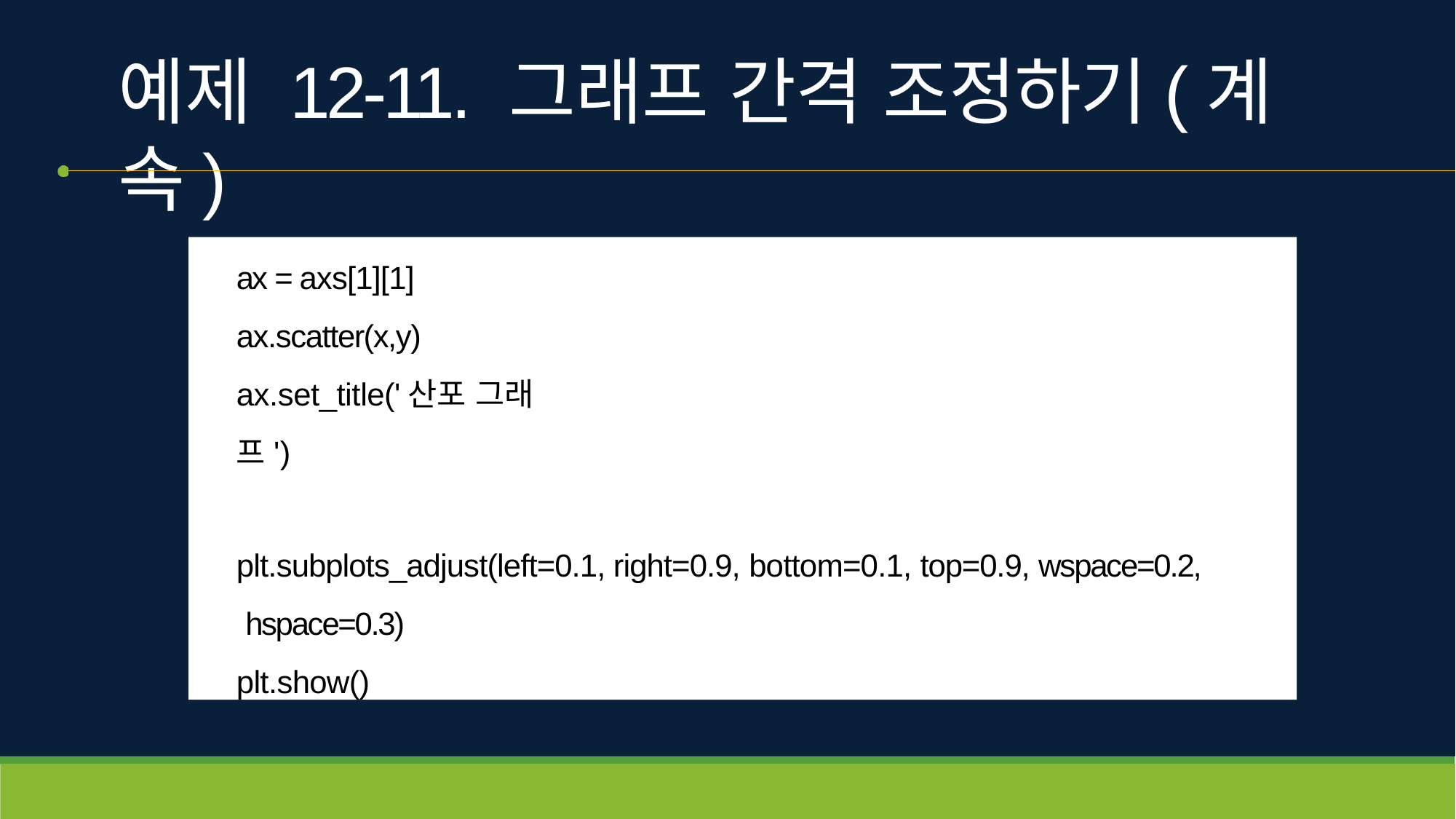

# 예제 12-11. 그래프 간격 조정하기(계속)

ax = axs[1][1]  ax.scatter(x,y)  ax.set_title('산포 그래프')

plt.subplots_adjust(left=0.1, right=0.9, bottom=0.1, top=0.9, wspace=0.2,  hspace=0.3)
plt.show()